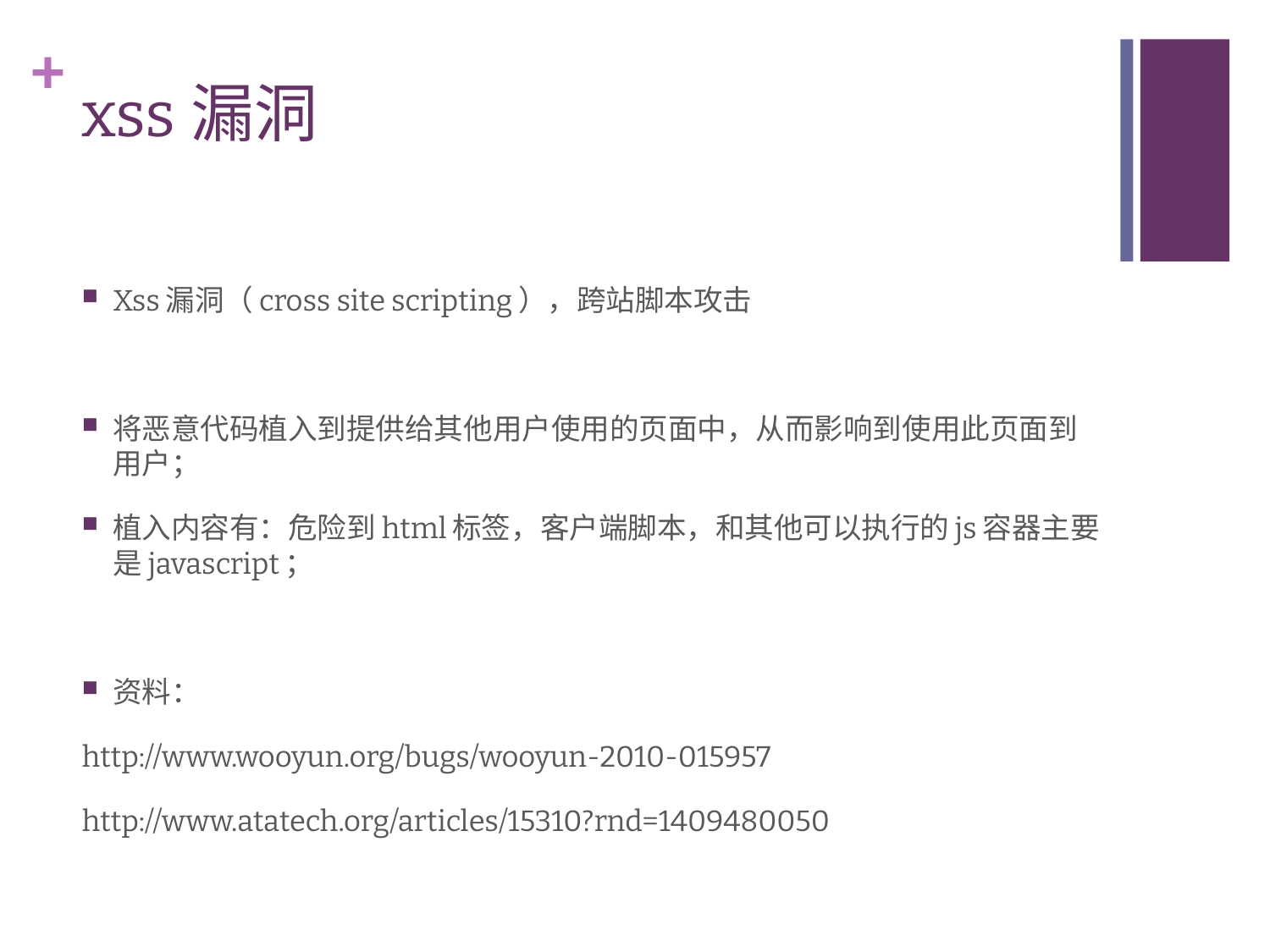

# xss漏洞
Xss漏洞（cross site scripting），跨站脚本攻击

将恶意代码植入到提供给其他用户使用的页面中，从而影响到使用此页面到用户；
植入内容有：危险到html标签，客户端脚本，和其他可以执行的js容器主要是javascript；

资料：
http://www.wooyun.org/bugs/wooyun-2010-015957
http://www.atatech.org/articles/15310?rnd=1409480050